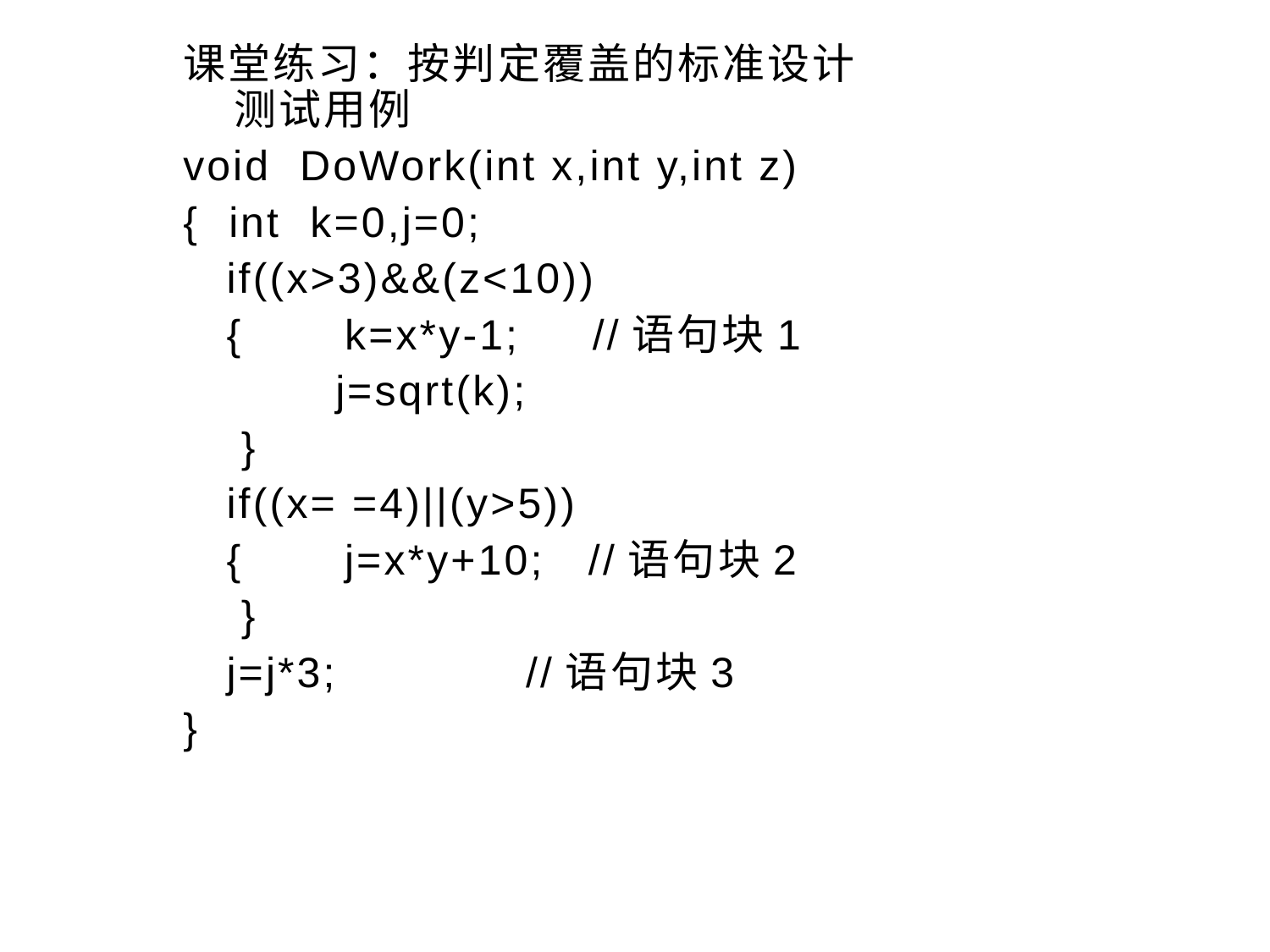

课堂练习：按判定覆盖的标准设计测试用例
void  DoWork(int x,int y,int z)
{  int  k=0,j=0;
   if((x>3)&&(z<10))
   {       k=x*y-1;     //语句块1
	       j=sqrt(k);
    }
   if((x= =4)||(y>5))
   {       j=x*y+10;   //语句块2
    }
   j=j*3;             //语句块3
}